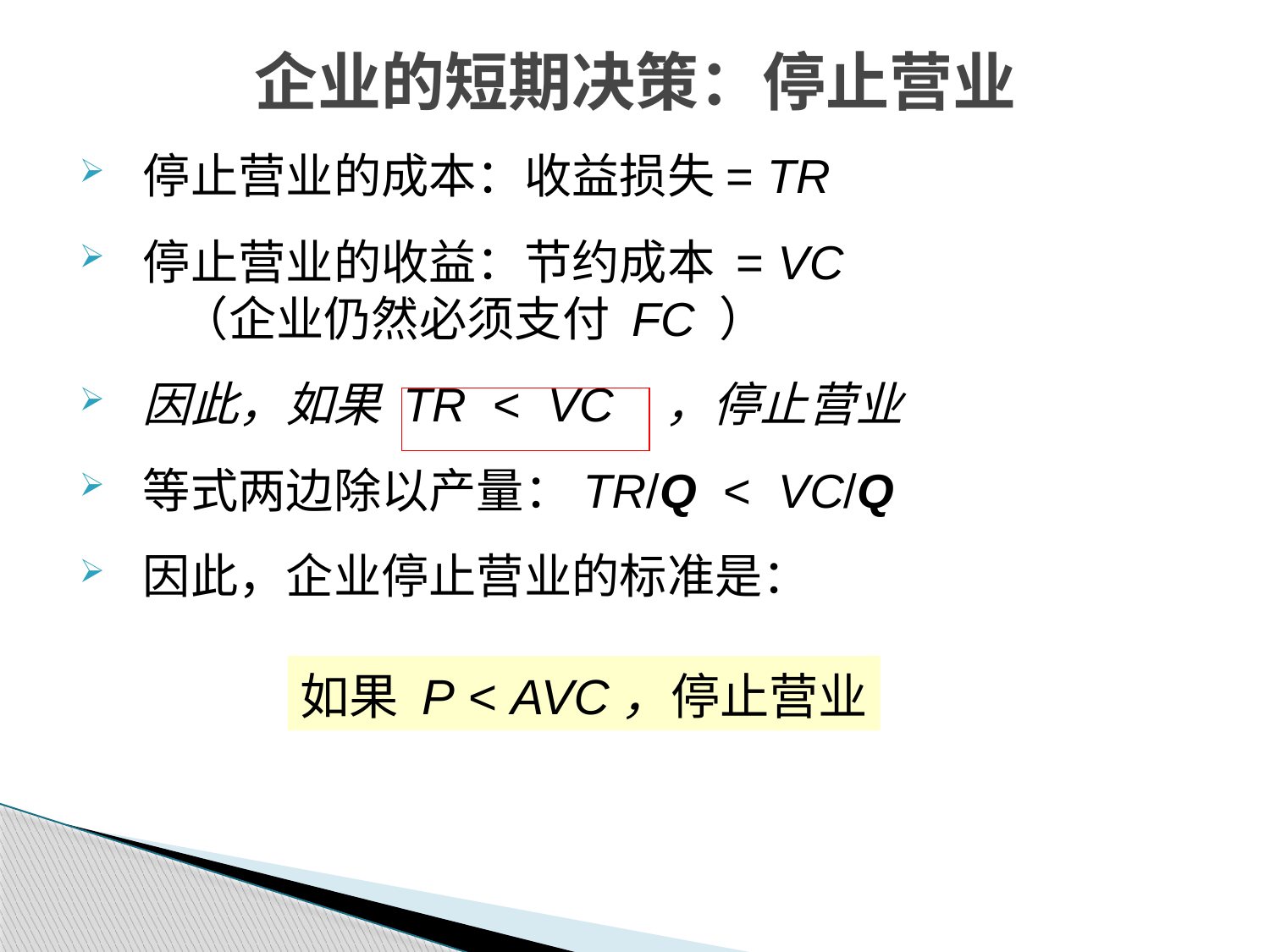

企业的短期决策：停止营业
停止营业的成本：收益损失= TR
停止营业的收益：节约成本 = VC
  （企业仍然必须支付 FC ）
因此，如果 TR  <  VC   ，停止营业
等式两边除以产量：TR/Q  <  VC/Q
因此，企业停止营业的标准是：

如果 P < AVC，停止营业